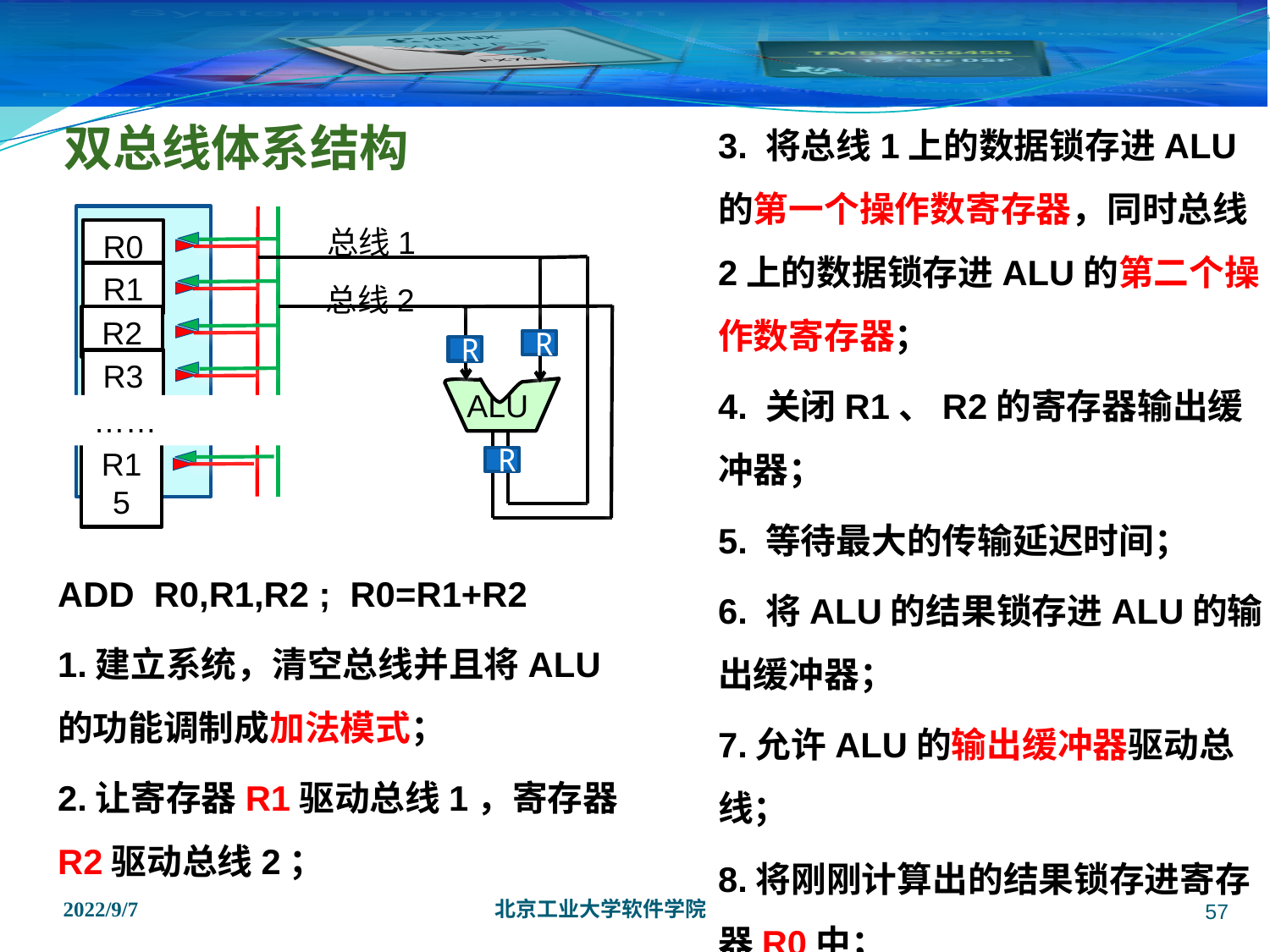

3. 将总线1上的数据锁存进ALU的第一个操作数寄存器，同时总线2上的数据锁存进ALU的第二个操作数寄存器；
4. 关闭R1、R2的寄存器输出缓冲器；
5. 等待最大的传输延迟时间；
6. 将ALU的结果锁存进ALU的输出缓冲器；
7.允许ALU的输出缓冲器驱动总线；
8.将刚刚计算出的结果锁存进寄存器R0中；
9.关闭ALU的输出缓冲器
# 双总线体系结构

总线1
R0

R1
总线2

R2

R
R
R3

ALU
  ……
R15
R

ADD  R0,R1,R2 ;  R0=R1+R2
1.建立系统，清空总线并且将ALU的功能调制成加法模式；
2.让寄存器R1驱动总线1，寄存器R2驱动总线2；